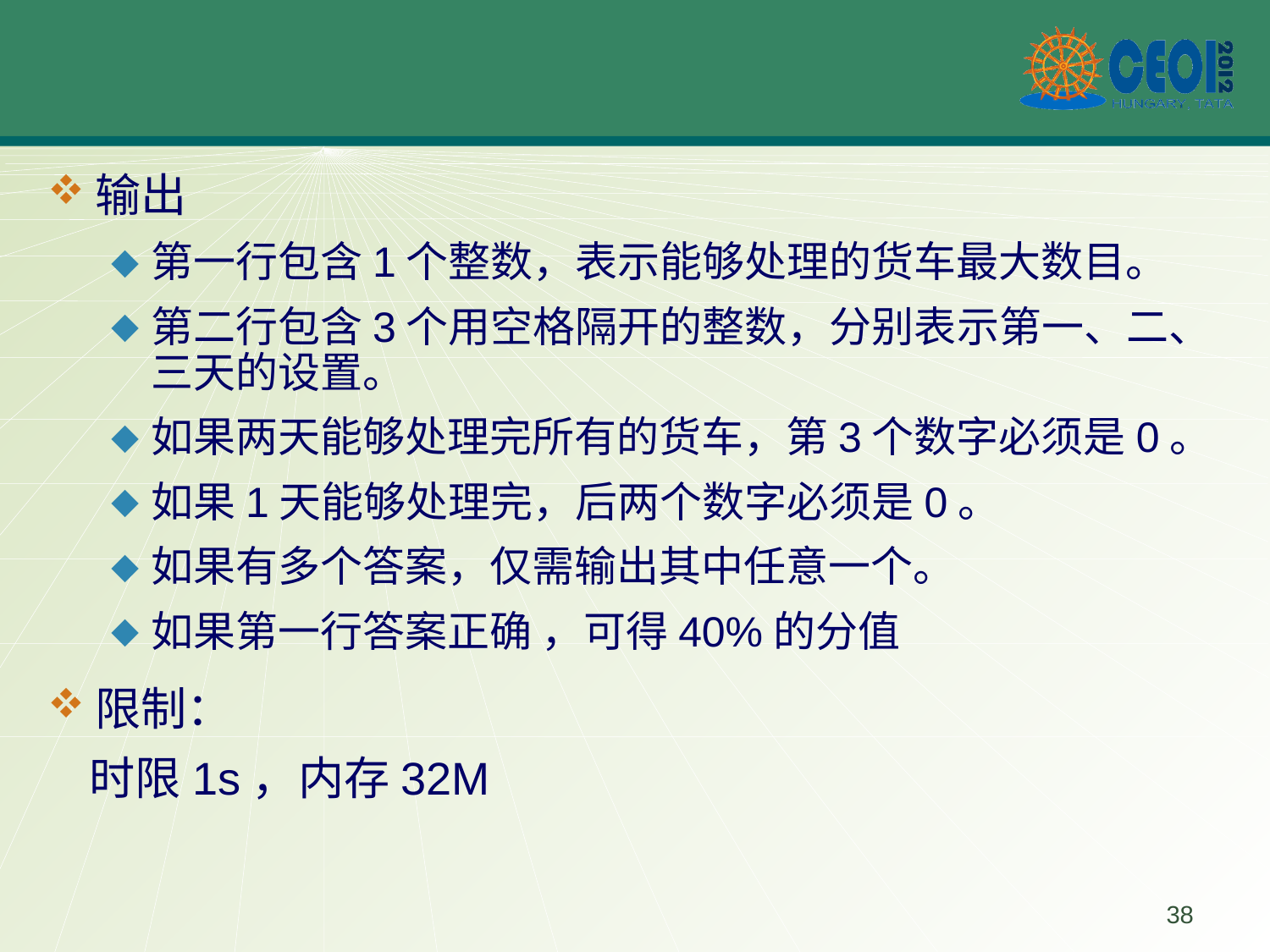

#
输出
第一行包含1个整数，表示能够处理的货车最大数目。
第二行包含3个用空格隔开的整数，分别表示第一、二、三天的设置。
如果两天能够处理完所有的货车，第3个数字必须是0。
如果1天能够处理完，后两个数字必须是0。
如果有多个答案，仅需输出其中任意一个。
如果第一行答案正确 ，可得40%的分值
限制：
   时限1s，内存32M

38